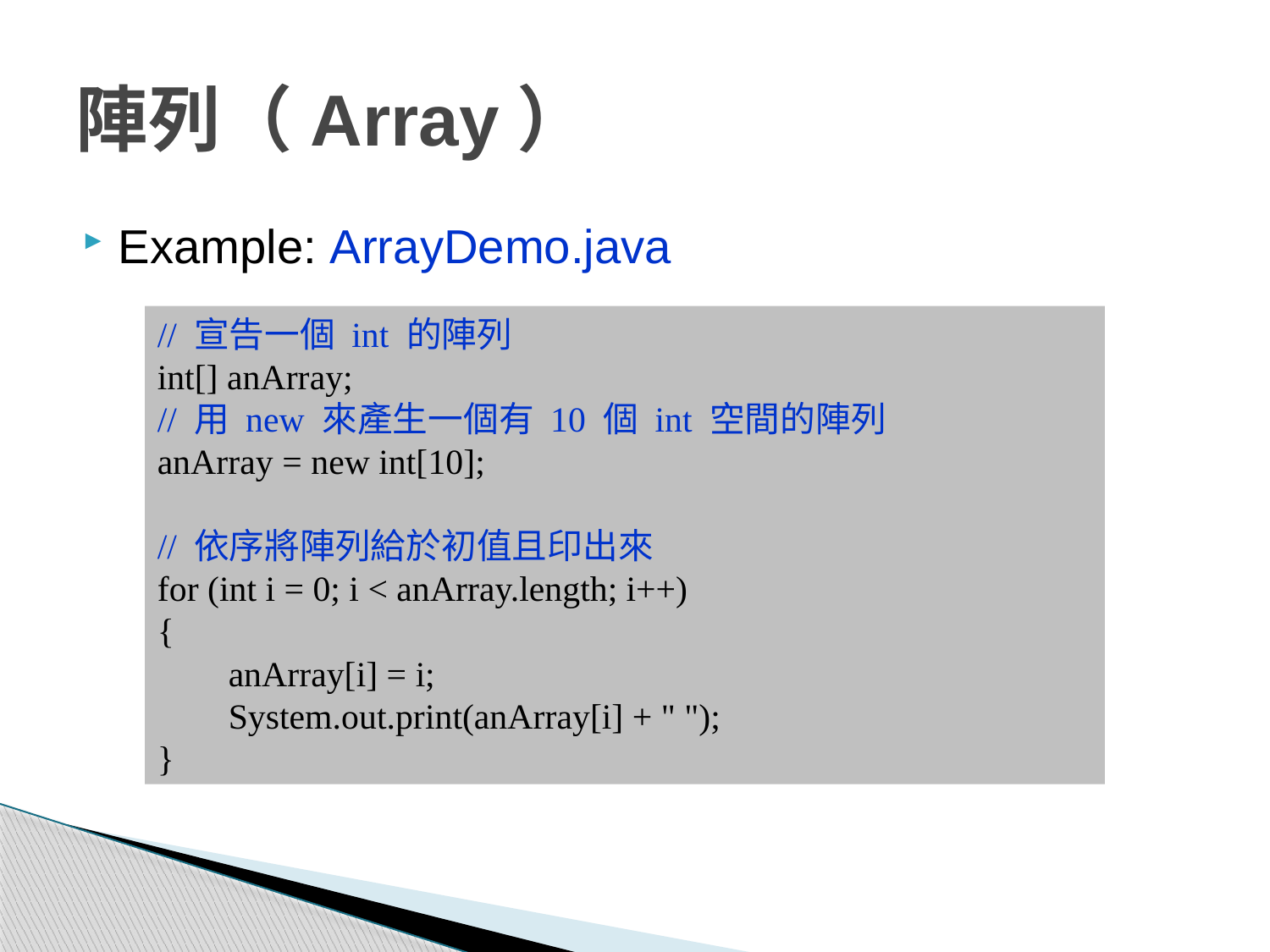

# 陣列（Array）
Example: ArrayDemo.java
// 宣告一個 int 的陣列
int[] anArray;
// 用 new 來產生一個有 10 個 int 空間的陣列
anArray = new int[10];

// 依序將陣列給於初值且印出來
for (int i = 0; i < anArray.length; i++)
{
        anArray[i] = i;
        System.out.print(anArray[i] + " ");
}